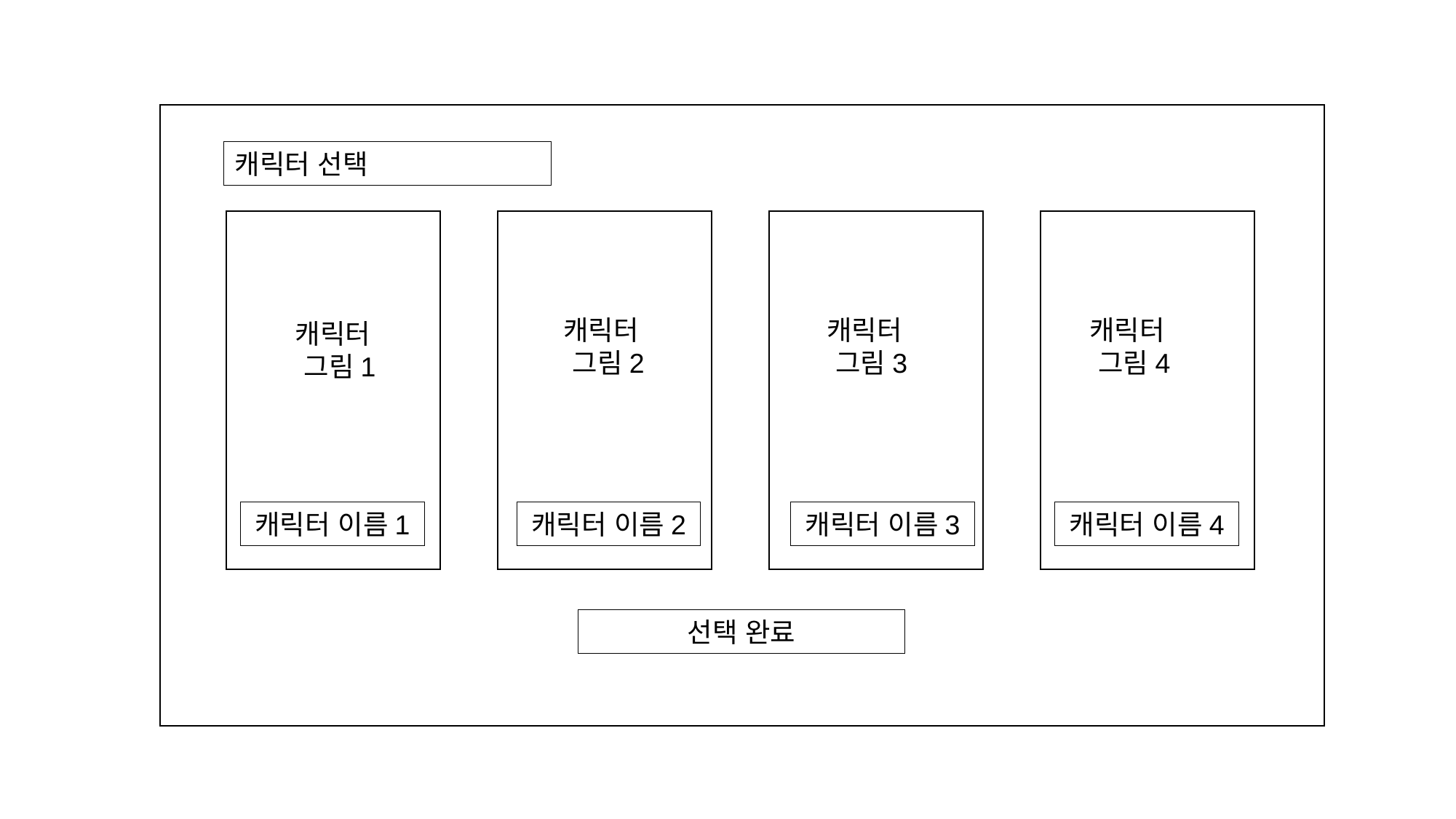

캐릭터 선택

캐릭터
 그림4
캐릭터
 그림3
캐릭터
 그림2
캐릭터
 그림1
캐릭터 이름1
캐릭터 이름2
캐릭터 이름3
캐릭터 이름4
선택 완료